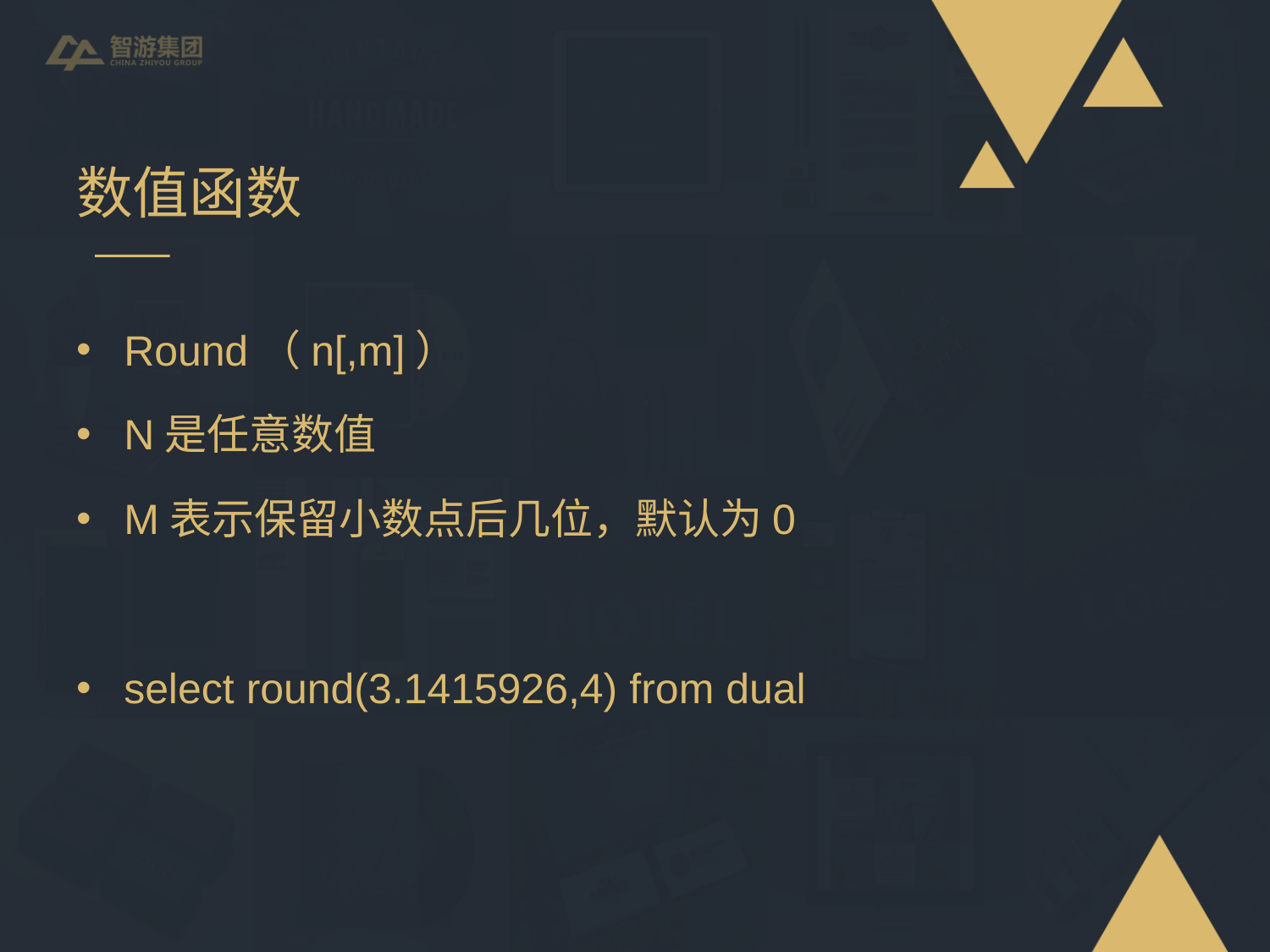

# 数值函数
Round（n[,m]）
N是任意数值
M表示保留小数点后几位，默认为0

select round(3.1415926,4) from dual